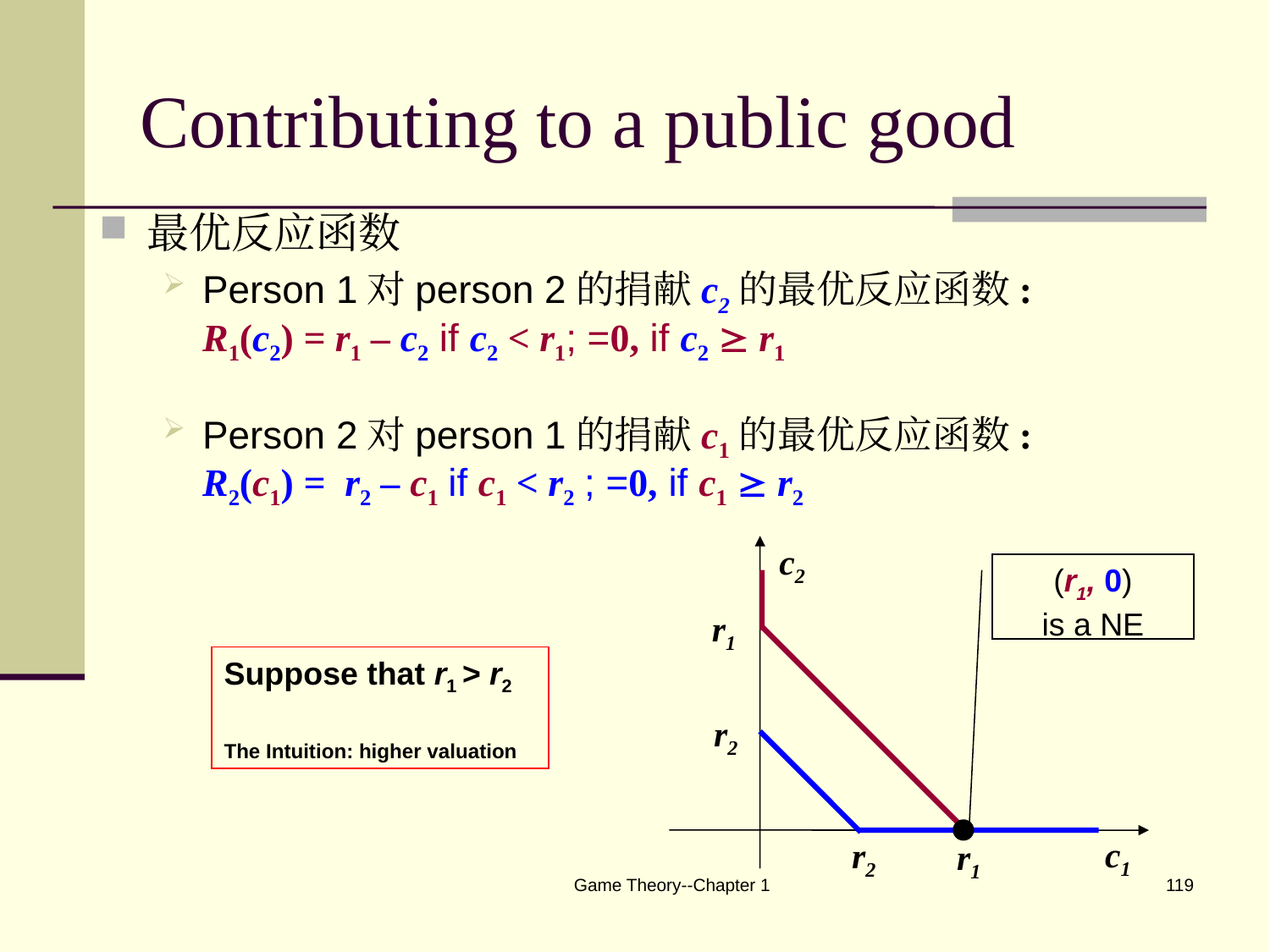

# Contributing to a public good
最优反应函数
Person 1对person 2的捐献c2的最优反应函数:
R1(c2) = r1 – c2 if c2 < r1; =0, if c2 ≥ r1
Person 2对person 1的捐献c1的最优反应函数:
R2(c1) =  r2 – c1 if c1 < r2 ; =0, if c1 ≥ r2
c2

(r1, 0)
is a NE

r1

Suppose that r1 > r2
The Intuition: higher valuation
r2

c1
r2
r1

Game Theory--Chapter 1
119